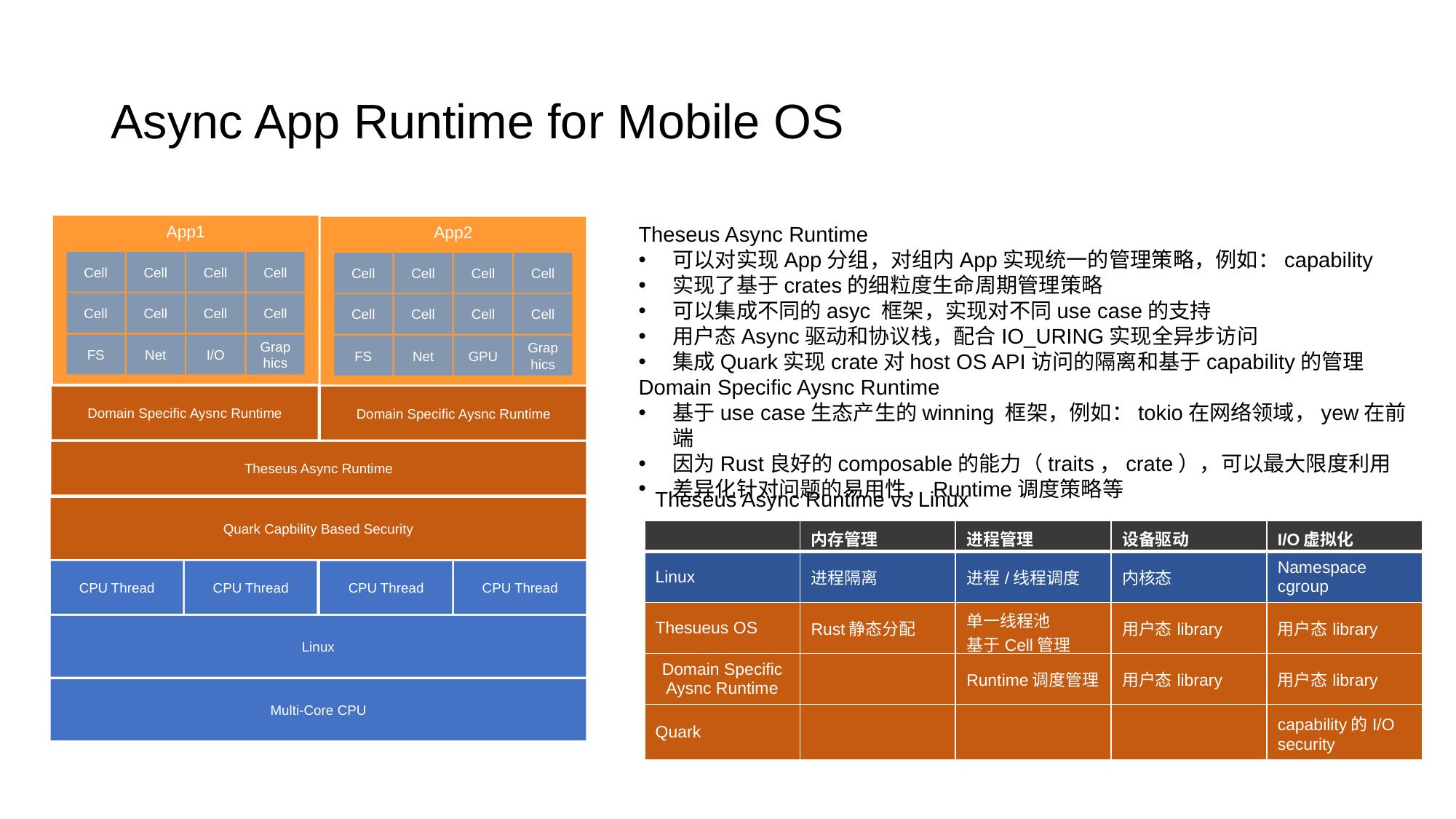

# Async App Runtime for Mobile OS
App1
App2
Cell
Cell
Cell
Cell
Cell
Cell
Cell
Cell
FS
Net
I/O
Graphics
Cell
Cell
Cell
Cell
Cell
Cell
Cell
Cell
FS
Net
GPU
Graphics
Theseus Async Runtime
可以对实现App分组，对组内App实现统一的管理策略，例如：capability
实现了基于crates的细粒度生命周期管理策略
可以集成不同的asyc 框架，实现对不同use case的支持
用户态Async驱动和协议栈，配合IO_URING实现全异步访问
集成Quark实现crate对host OS API访问的隔离和基于capability的管理
Domain Specific Aysnc Runtime
基于use case生态产生的winning 框架，例如：tokio在网络领域，yew在前端
因为Rust良好的composable的能力（traits，crate），可以最大限度利用
差异化针对问题的易用性，Runtime调度策略等

Domain Specific Aysnc Runtime
Domain Specific Aysnc Runtime
Theseus Async Runtime
Theseus Async Runtime vs Linux
Quark Capbility Based Security
|  | 内存管理 | 进程管理 | 设备驱动 | I/O虚拟化 |
| --- | --- | --- | --- | --- |
| Linux | 进程隔离 | 进程/线程调度 | 内核态 | Namespace cgroup |
| Thesueus OS | Rust静态分配 | 单一线程池 基于Cell管理 | 用户态library | 用户态library |
| Domain Specific Aysnc Runtime |  | Runtime调度管理 | 用户态library | 用户态library |
| Quark |  |  |  | capability的I/O security |
CPU Thread
CPU Thread
CPU Thread
CPU Thread
Linux
Multi-Core CPU